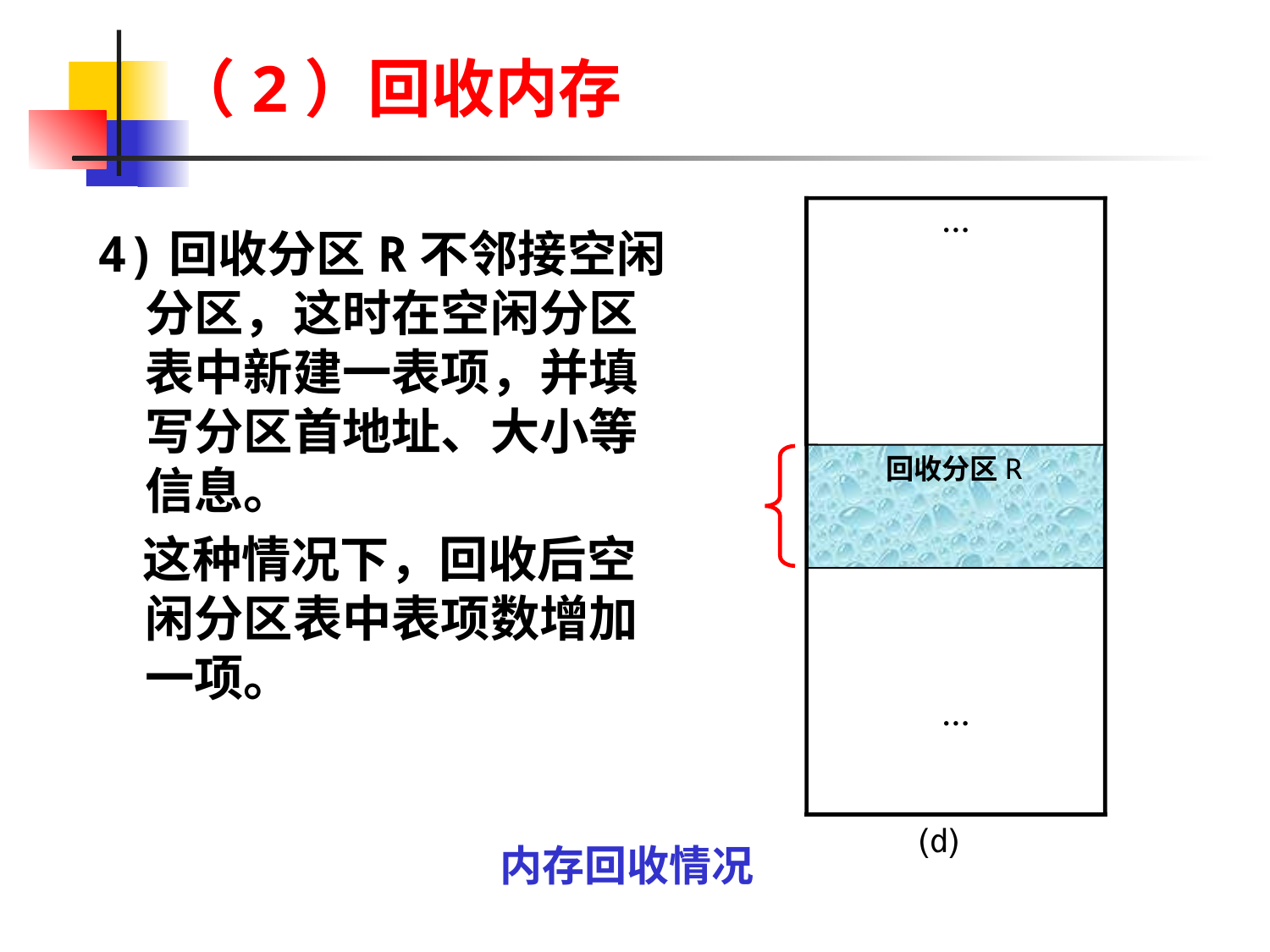

# （2）回收内存
…

回收分区R

…

(d)
4)回收分区R不邻接空闲分区，这时在空闲分区表中新建一表项，并填写分区首地址、大小等信息。
   这种情况下，回收后空闲分区表中表项数增加一项。

内存回收情况